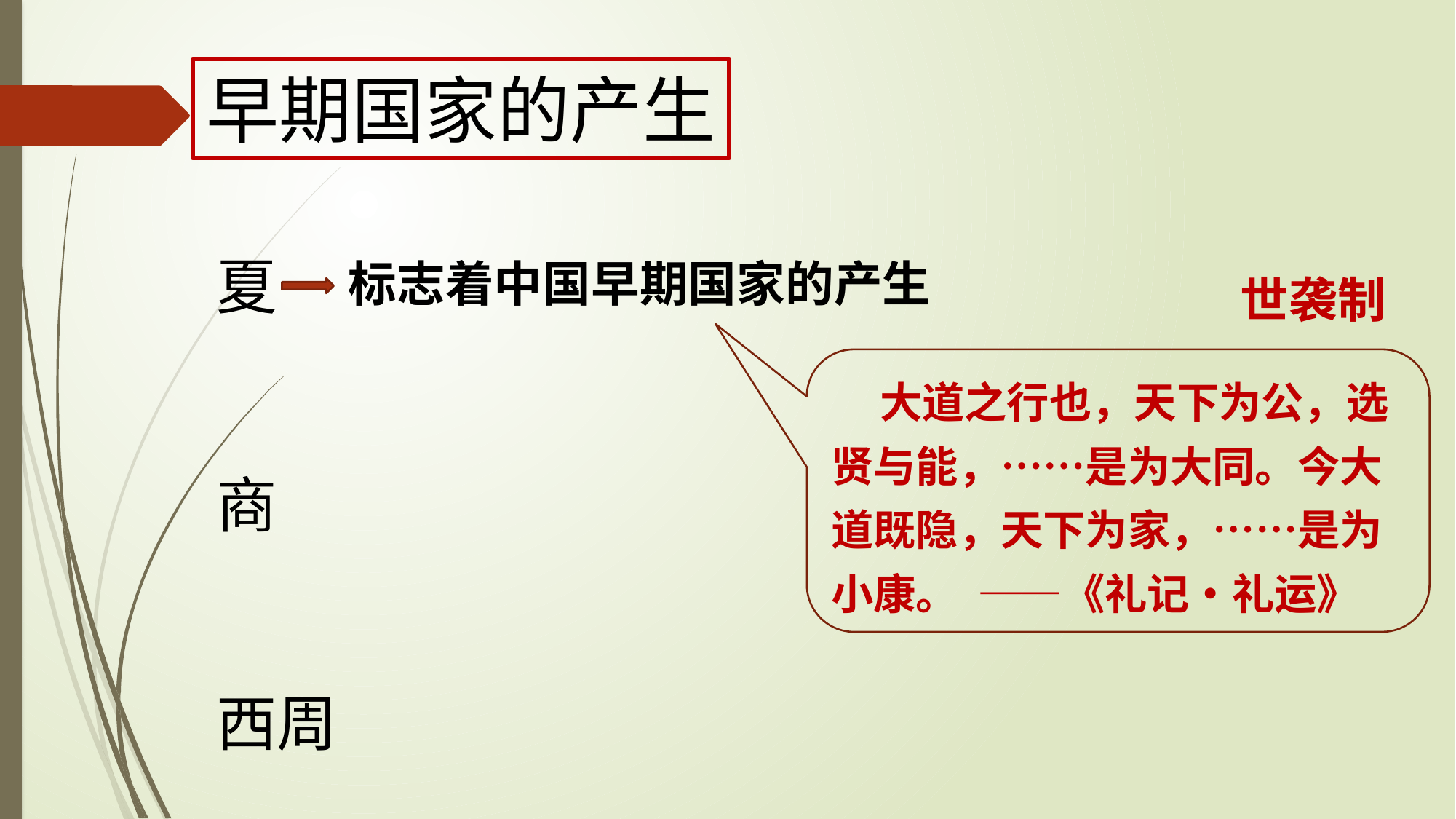

早期国家的产生

夏

商

西周
标志着中国早期国家的产生
世袭制

    大道之行也，天下为公，选贤与能，……是为大同。今大道既隐，天下为家，……是为小康。  ——《礼记•礼运》